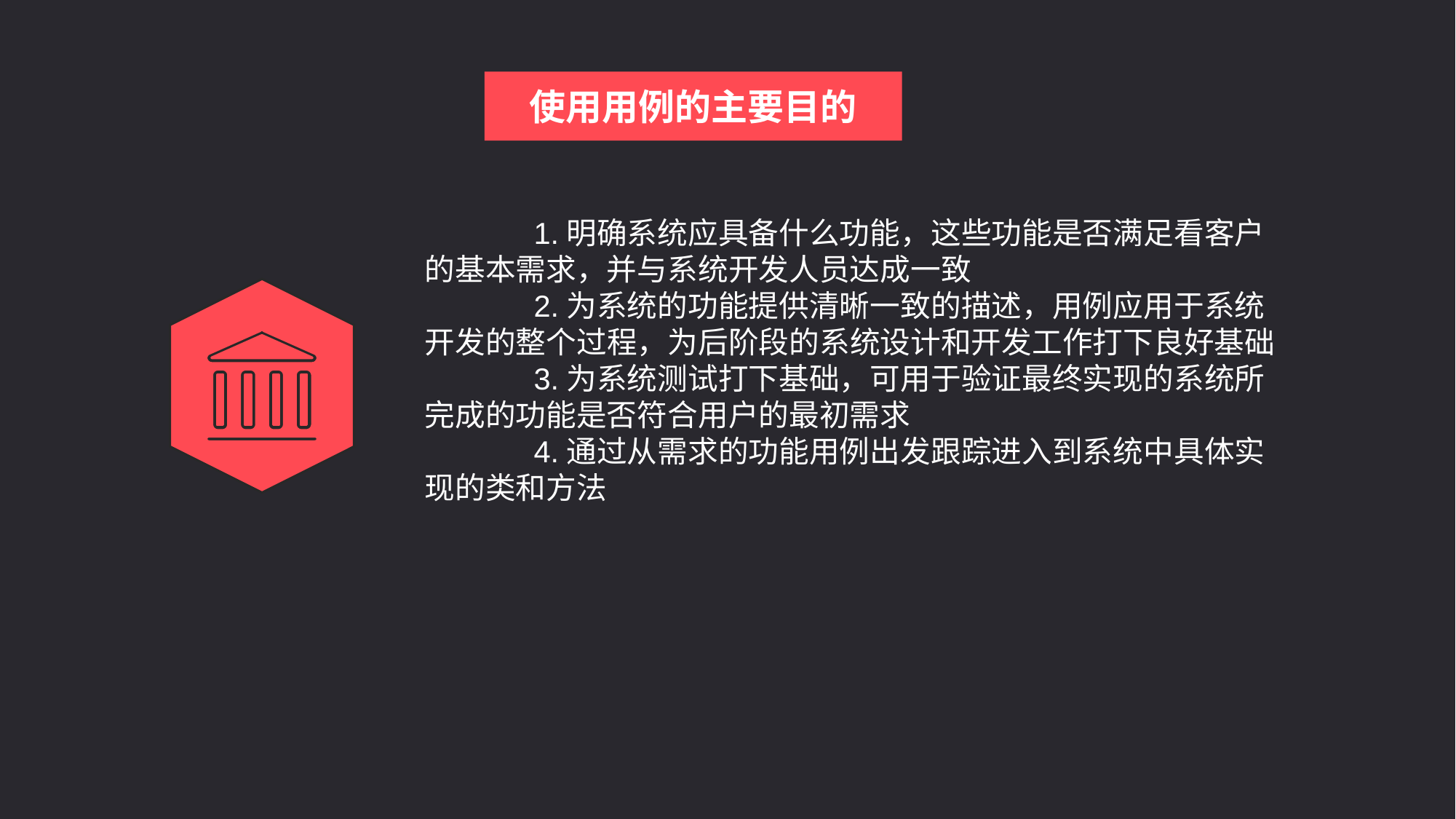

使用用例的主要目的
	1.明确系统应具备什么功能，这些功能是否满足看客户的基本需求，并与系统开发人员达成一致
	2.为系统的功能提供清晰一致的描述，用例应用于系统开发的整个过程，为后阶段的系统设计和开发工作打下良好基础
	3.为系统测试打下基础，可用于验证最终实现的系统所完成的功能是否符合用户的最初需求
	4.通过从需求的功能用例出发跟踪进入到系统中具体实现的类和方法